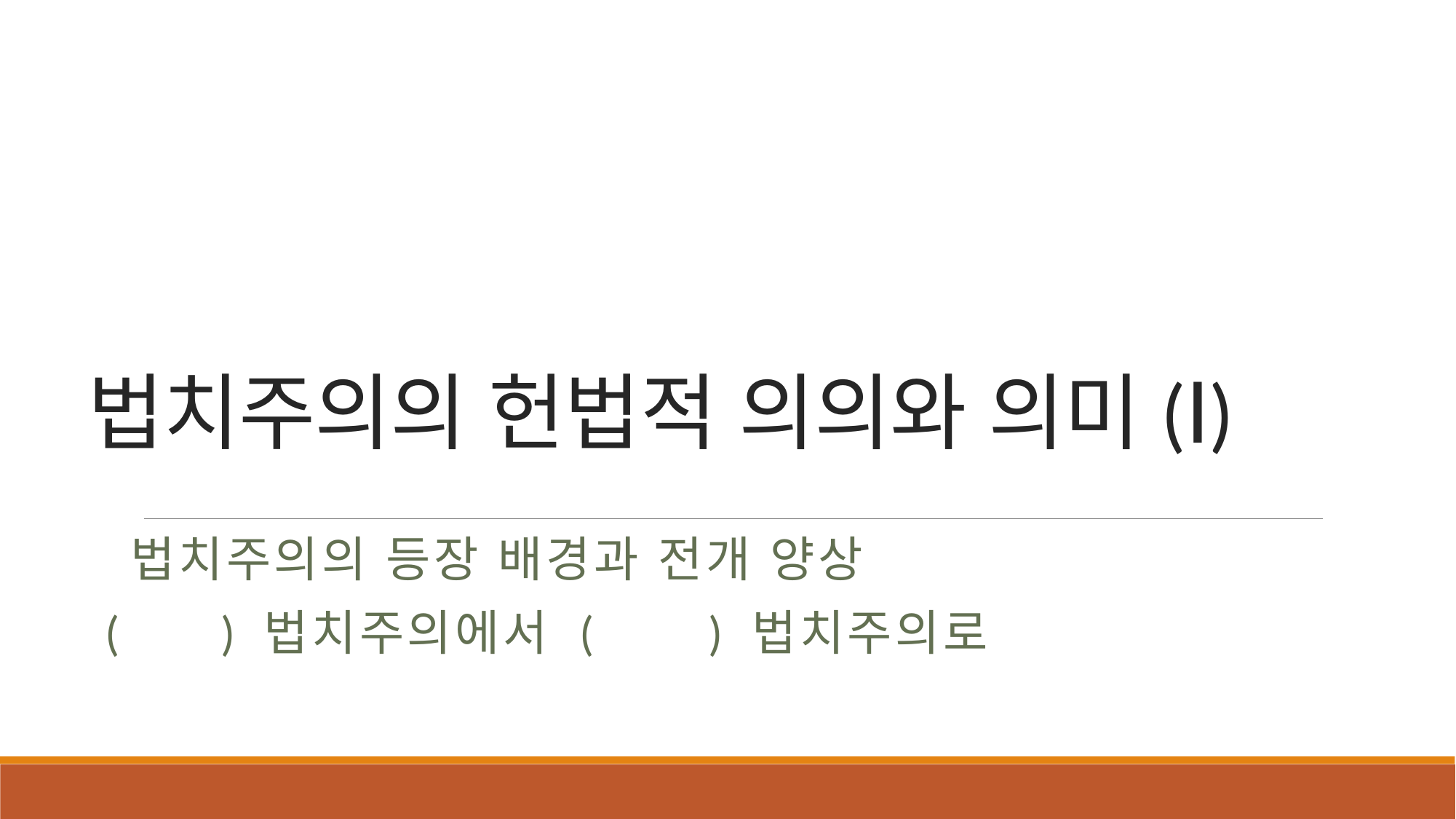

# 법치주의의 헌법적 의의와 의미(Ⅰ)
 법치주의의 등장 배경과 전개 양상
(       ) 법치주의에서 (        ) 법치주의로